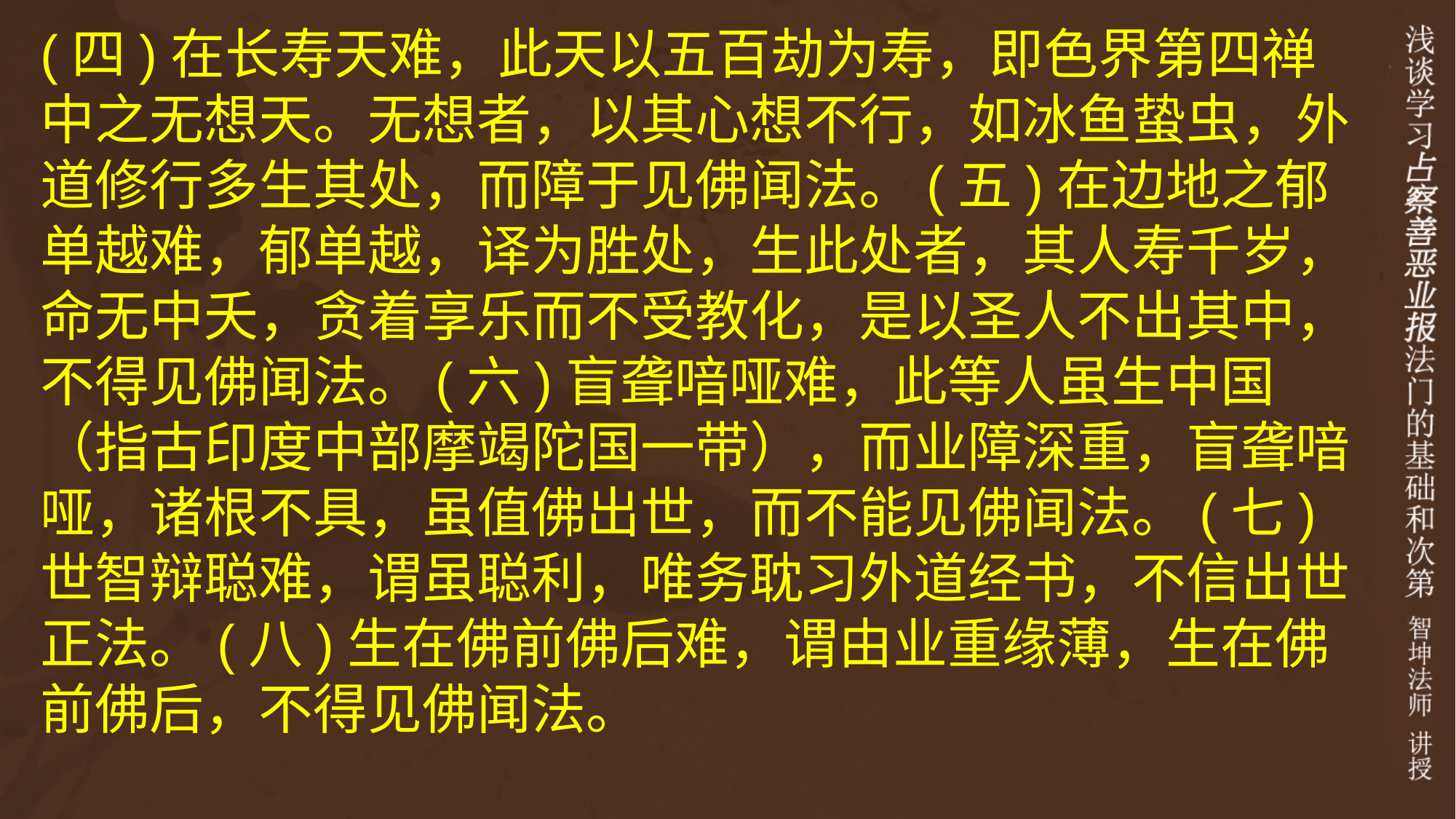

(四)在长寿天难，此天以五百劫为寿，即色界第四禅中之无想天。无想者，以其心想不行，如冰鱼蛰虫，外道修行多生其处，而障于见佛闻法。(五)在边地之郁单越难，郁单越，译为胜处，生此处者，其人寿千岁，命无中夭，贪着享乐而不受教化，是以圣人不出其中，不得见佛闻法。(六)盲聋喑哑难，此等人虽生中国（指古印度中部摩竭陀国一带），而业障深重，盲聋喑哑，诸根不具，虽值佛出世，而不能见佛闻法。(七)世智辩聪难，谓虽聪利，唯务耽习外道经书，不信出世正法。(八)生在佛前佛后难，谓由业重缘薄，生在佛前佛后，不得见佛闻法。